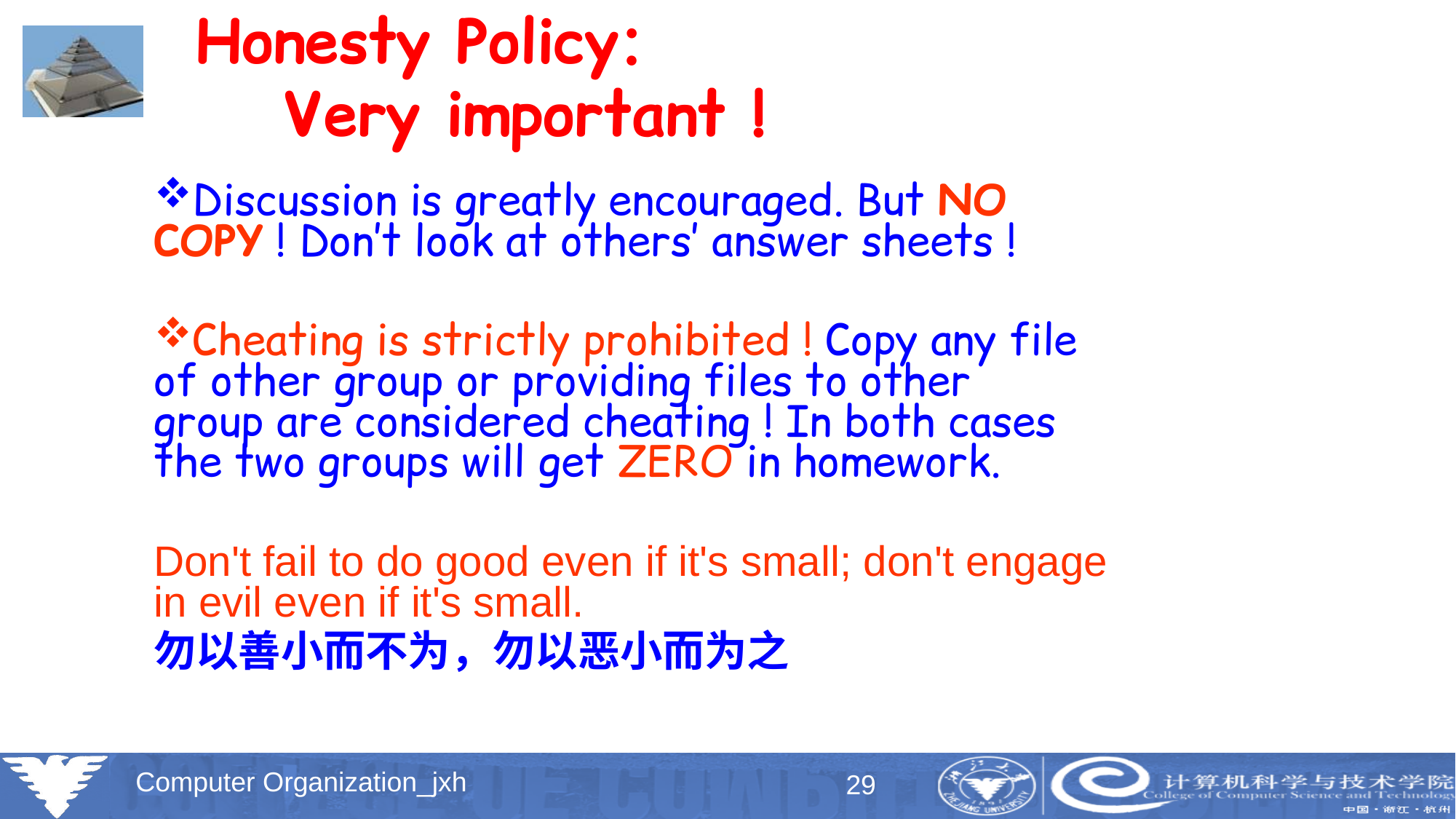

# Honesty Policy: Very important !
Discussion is greatly encouraged. But NO COPY ! Don’t look at others’ answer sheets !

Cheating is strictly prohibited ! Copy any file of other group or providing files to other group are considered cheating ! In both cases the two groups will get ZERO in homework.

Don't fail to do good even if it's small; don't engage in evil even if it's small.
勿以善小而不为，勿以恶小而为之